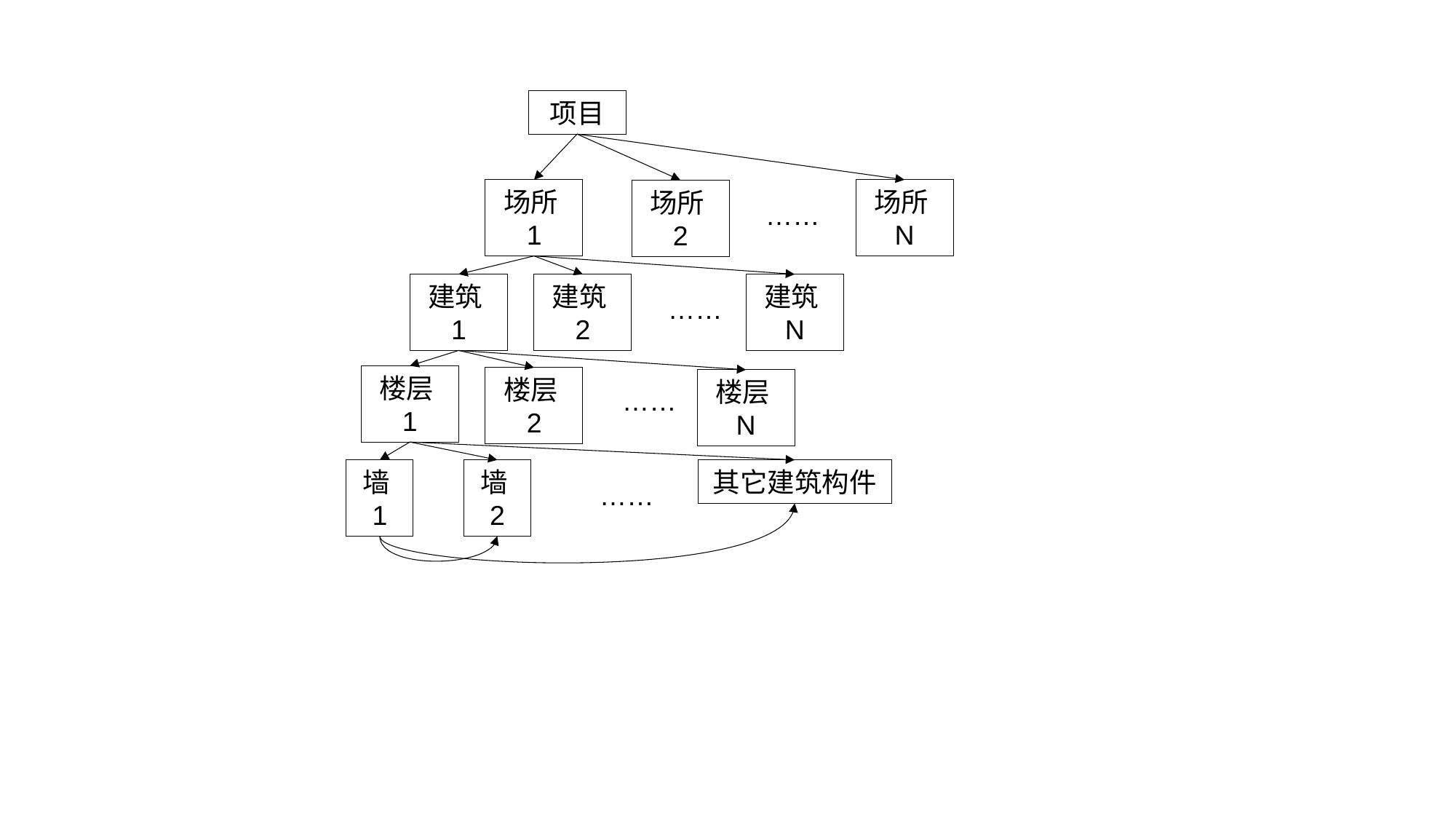

项目
场所1
场所N
场所2
……
建筑1
建筑2
建筑N
……
楼层1
楼层2
楼层N
……
墙1
墙2
其它建筑构件
……